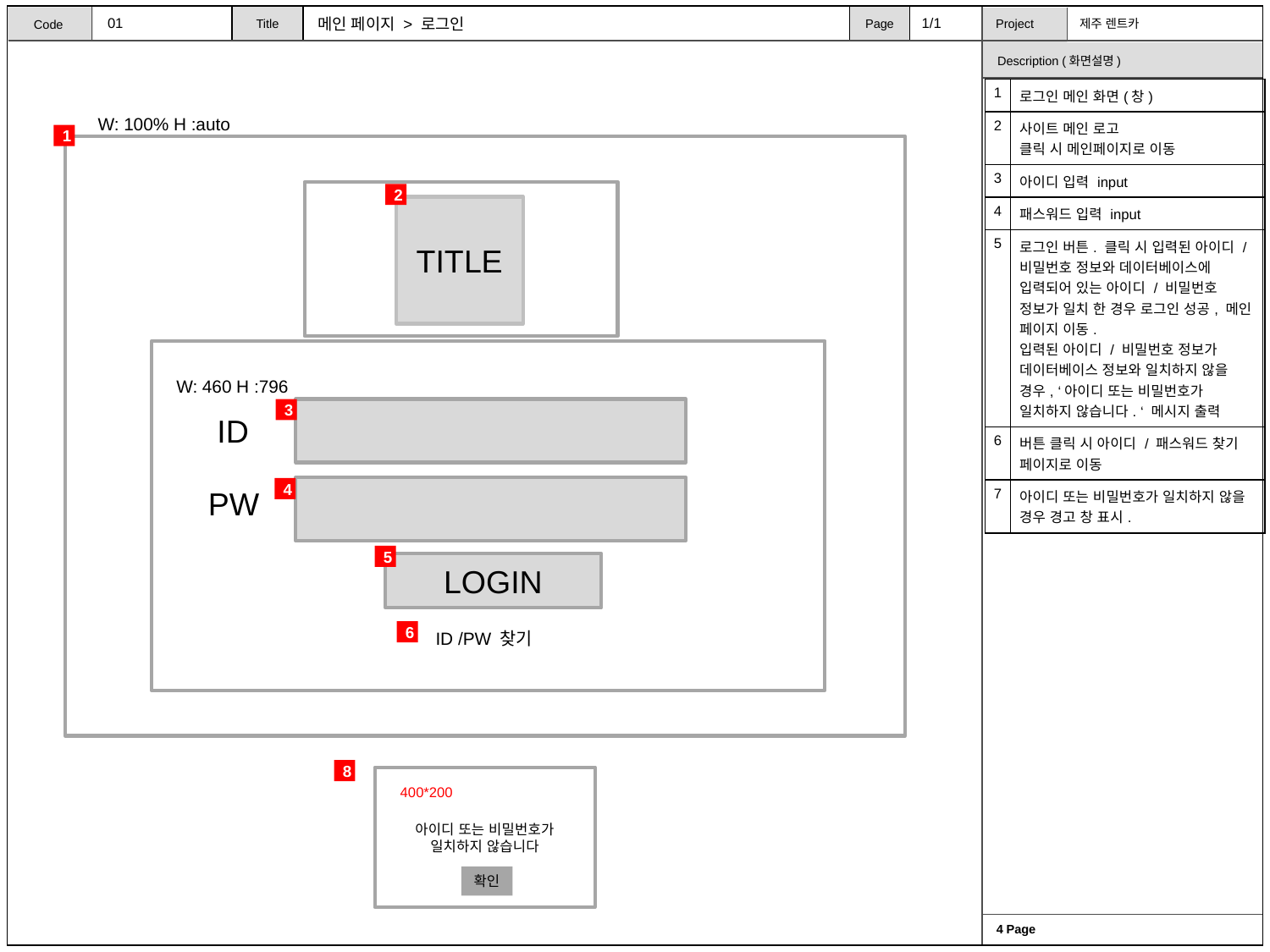

01
1/1
메인 페이지 > 로그인
| 1 | 로그인 메인 화면(창) |
| --- | --- |
| 2 | 사이트 메인 로고 클릭 시 메인페이지로 이동 |
| 3 | 아이디 입력 input |
| 4 | 패스워드 입력 input |
| 5 | 로그인 버튼. 클릭 시 입력된 아이디 / 비밀번호 정보와 데이터베이스에 입력되어 있는 아이디 / 비밀번호 정보가 일치 한 경우 로그인 성공, 메인 페이지 이동. 입력된 아이디 / 비밀번호 정보가 데이터베이스 정보와 일치하지 않을 경우, ‘아이디 또는 비밀번호가 일치하지 않습니다. ‘ 메시지 출력 |
| 6 | 버튼 클릭 시 아이디 / 패스워드 찾기 페이지로 이동 |
| 7 | 아이디 또는 비밀번호가 일치하지 않을 경우 경고 창 표시. |
W: 100% H :auto
1

2
TITLE

W: 460 H :796
3

 ID

PW
4
5
LOGIN
6
ID /PW 찾기
8
아이디 또는 비밀번호가 일치하지 않습니다
400*200
확인